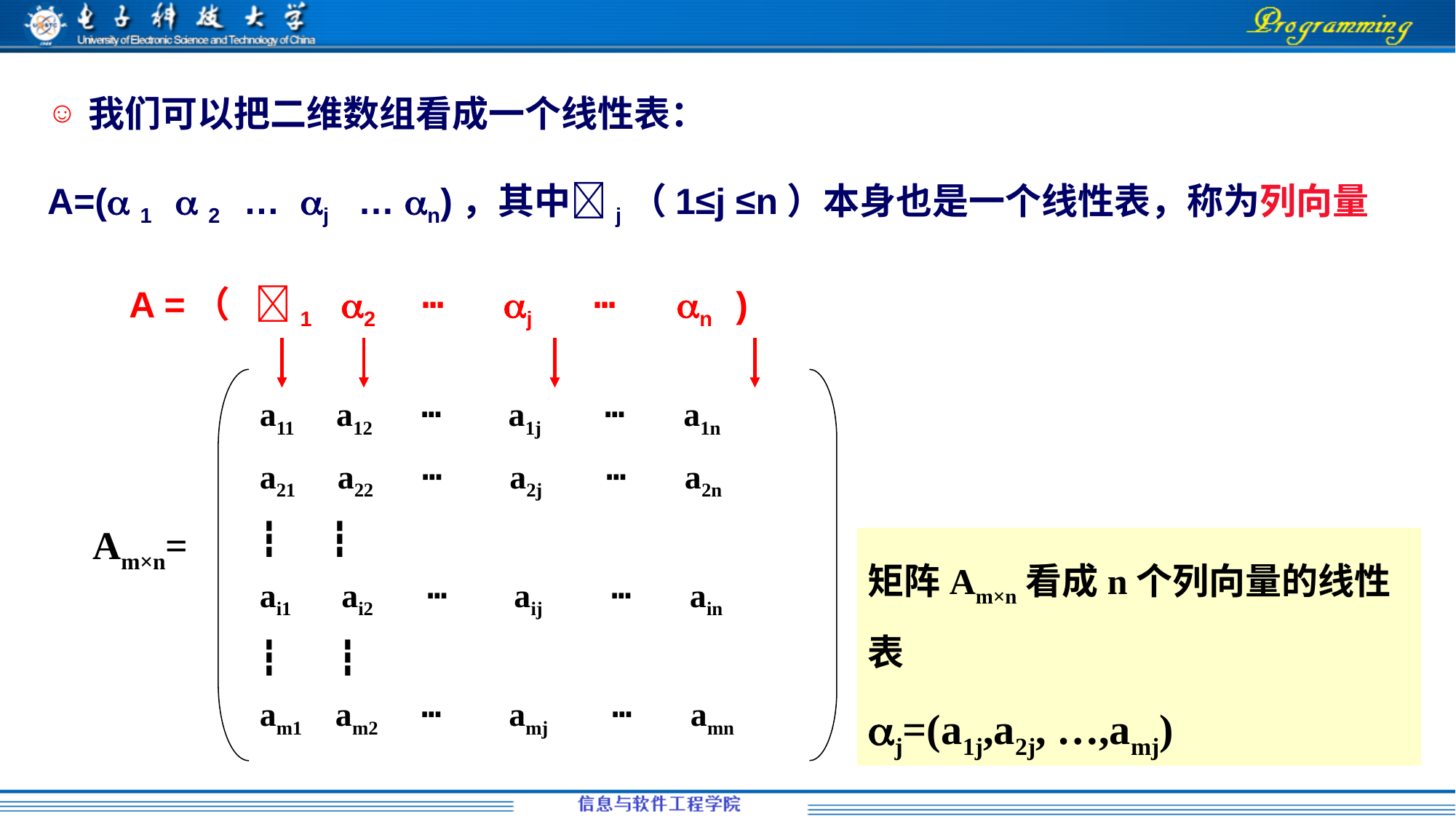

我们可以把二维数组看成一个线性表：
A=(α 1    α 2    …  αj     … αn)，其中αj（1≤j ≤n）本身也是一个线性表，称为列向量

A =（   α1     α2        ┅         αj          ┅      αn    )

a11     a12          ┅        a1j             ┅       a1n
a21     a22          ┅        a2j             ┅       a2n
┇      ┇
ai1      ai2           ┅        aij              ┅       ain
┇       ┇
am1    am2         ┅        amj             ┅       amn
Am×n=
矩阵Am×n看成n个列向量的线性表
αj=(a1j,a2j, …,amj)